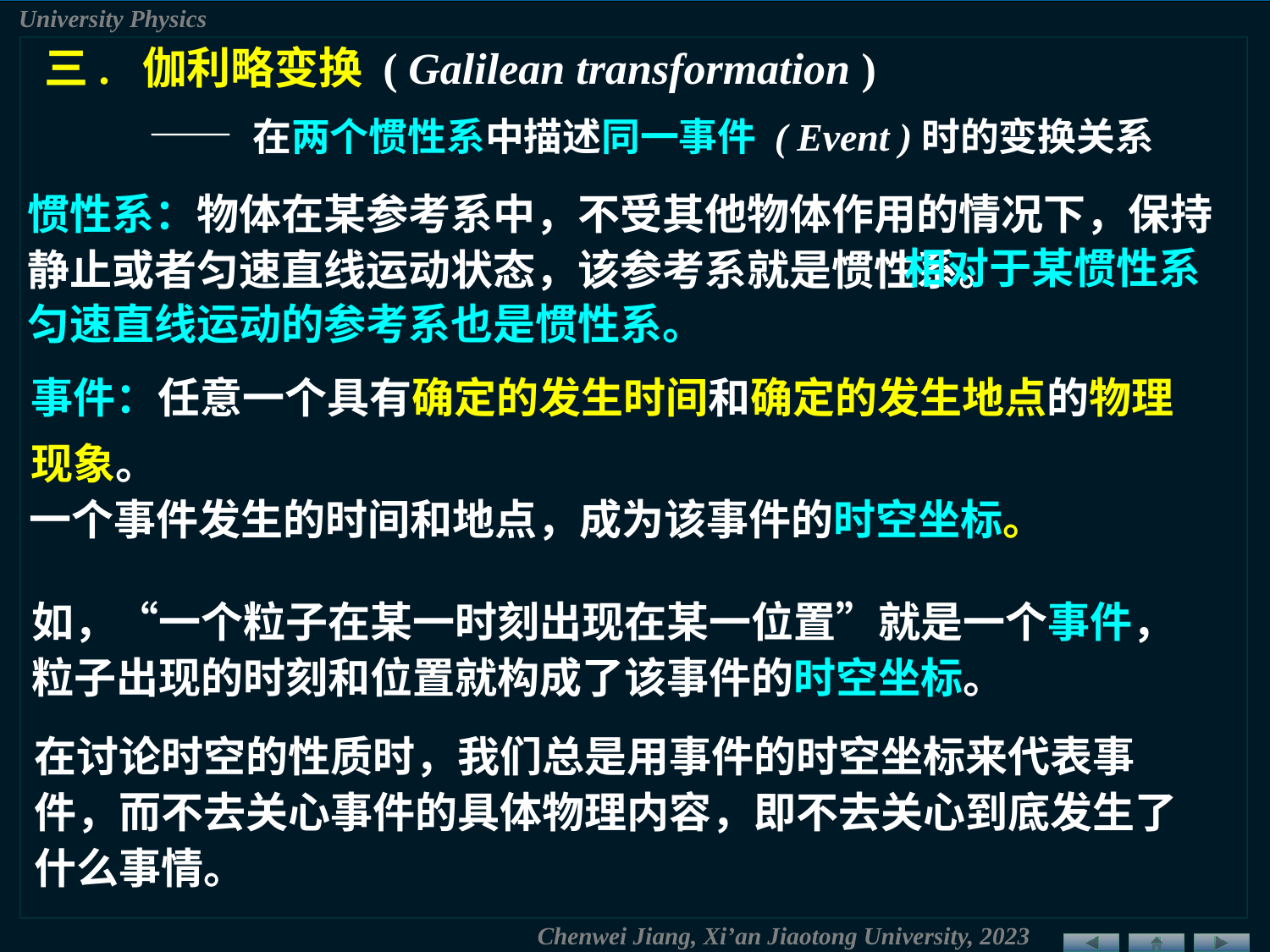

三.  伽利略变换 ( Galilean transformation )
—— 在两个惯性系中描述同一事件 ( Event )时的变换关系
惯性系：物体在某参考系中，不受其他物体作用的情况下，保持静止或者匀速直线运动状态，该参考系就是惯性系。
                                                                                           相对于某惯性系匀速直线运动的参考系也是惯性系。
事件：任意一个具有确定的发生时间和确定的发生地点的物理现象。
一个事件发生的时间和地点，成为该事件的时空坐标。
如，“一个粒子在某一时刻出现在某一位置”就是一个事件，粒子出现的时刻和位置就构成了该事件的时空坐标。
在讨论时空的性质时，我们总是用事件的时空坐标来代表事件，而不去关心事件的具体物理内容，即不去关心到底发生了什么事情。